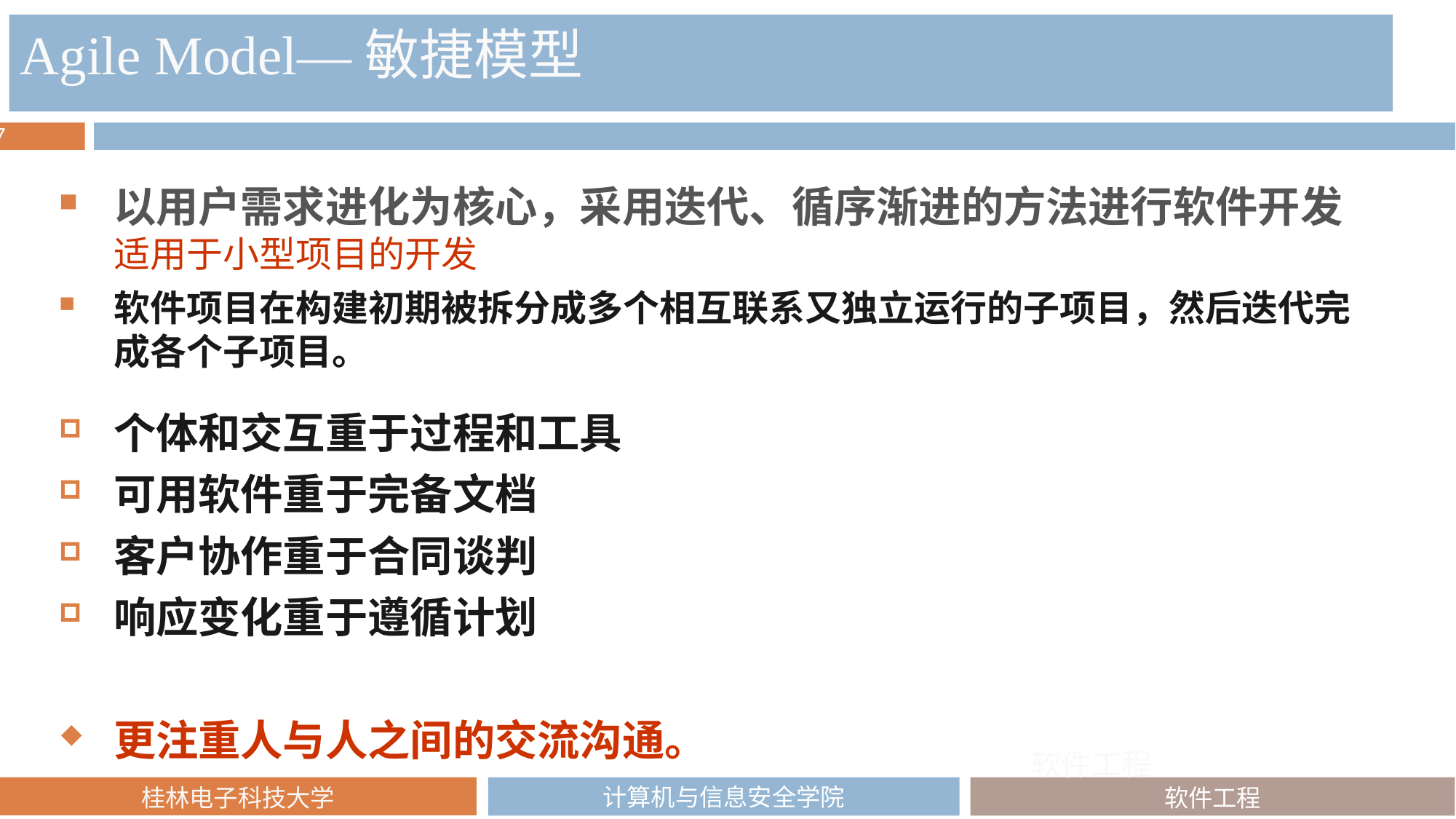

Agile Model—敏捷模型
以用户需求进化为核心，采用迭代、循序渐进的方法进行软件开发 适用于小型项目的开发
软件项目在构建初期被拆分成多个相互联系又独立运行的子项目，然后迭代完成各个子项目。
个体和交互重于过程和工具
可用软件重于完备文档
客户协作重于合同谈判
响应变化重于遵循计划

更注重人与人之间的交流沟通。

软件工程